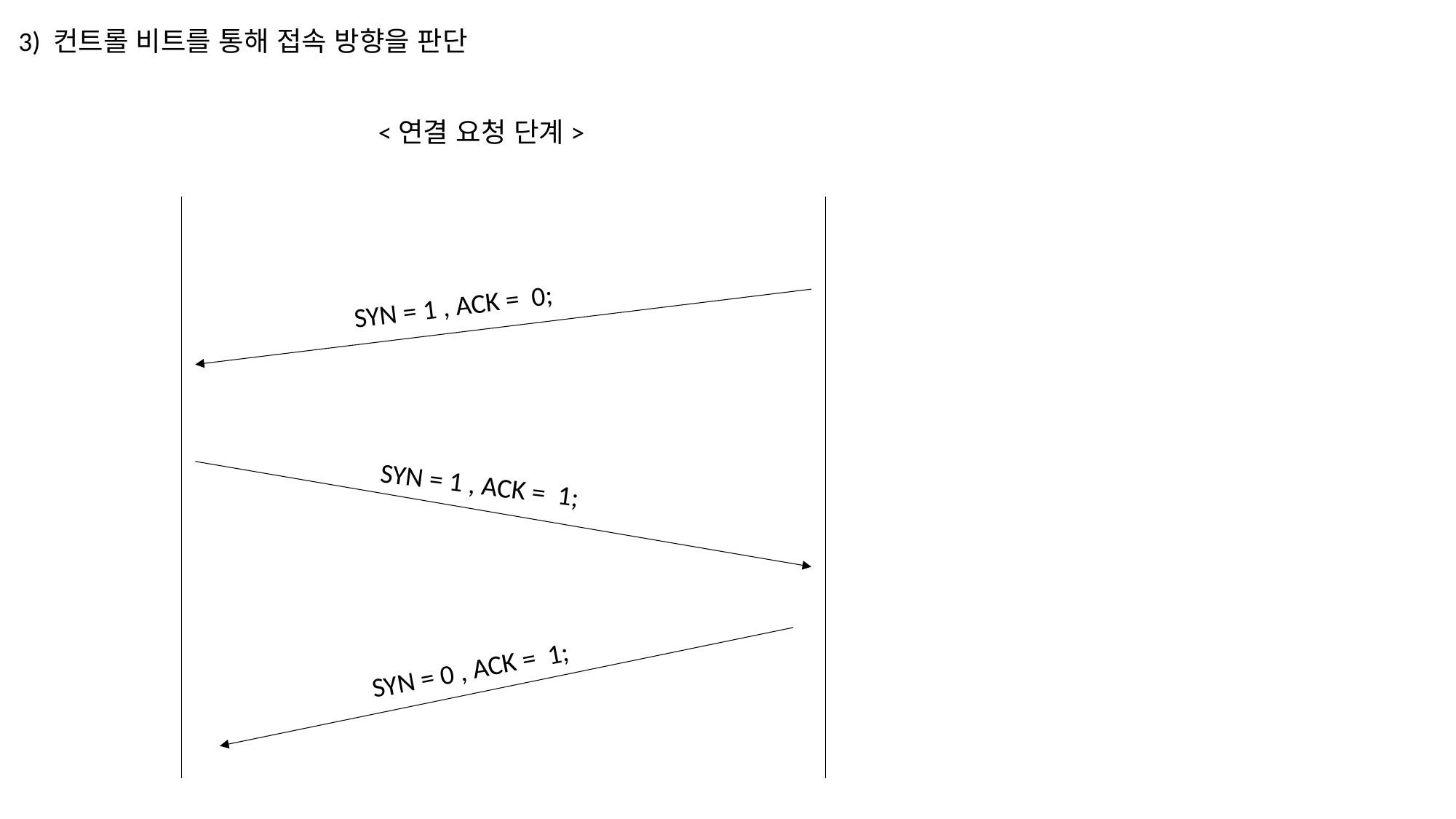

3) 컨트롤 비트를 통해 접속 방향을 판단
<연결 요청 단계>
SYN = 1 , ACK =  0;
SYN = 1 , ACK =  1;
SYN = 0 , ACK =  1;